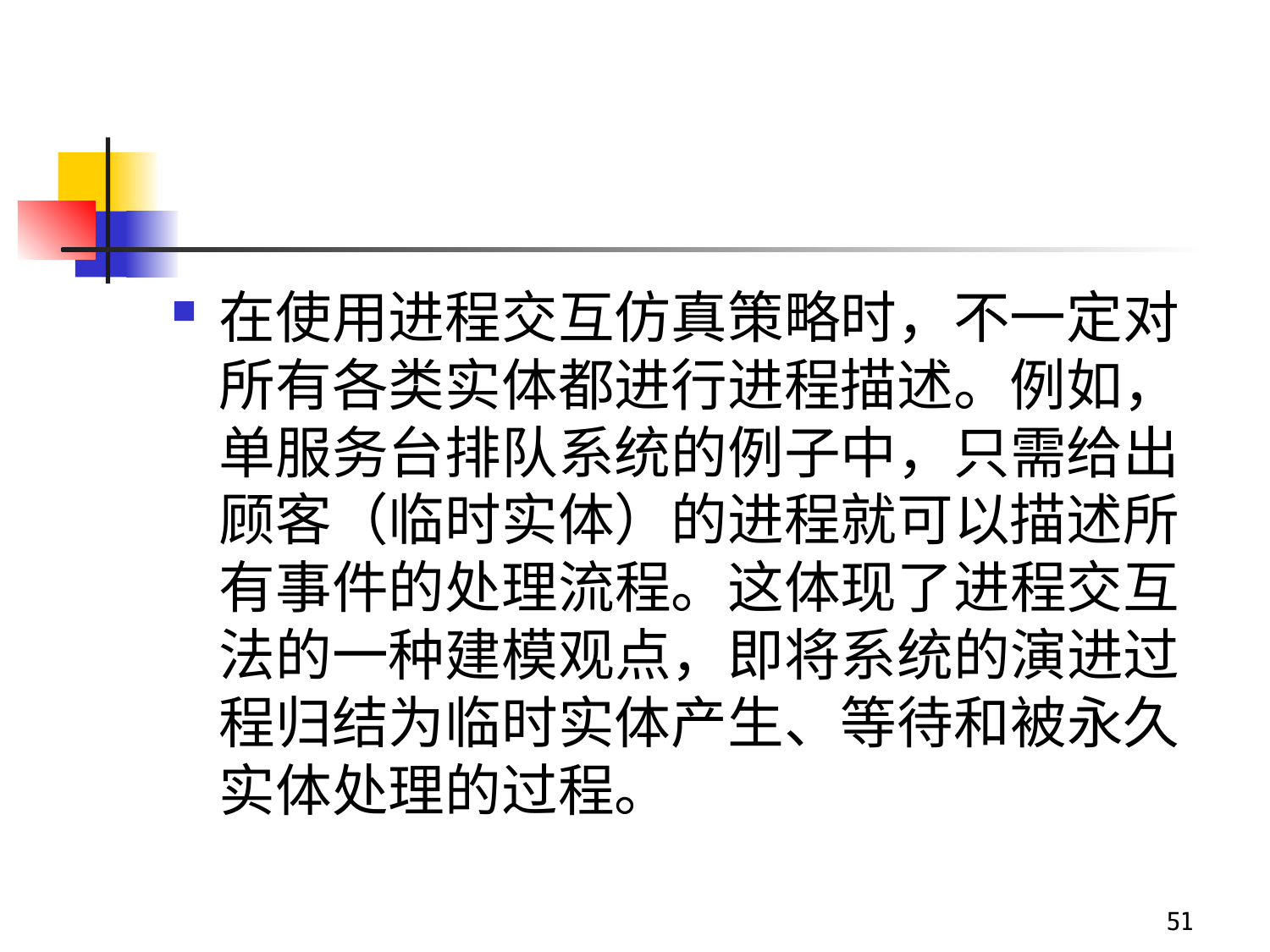

#
在使用进程交互仿真策略时，不一定对所有各类实体都进行进程描述。例如，单服务台排队系统的例子中，只需给出顾客（临时实体）的进程就可以描述所有事件的处理流程。这体现了进程交互法的一种建模观点，即将系统的演进过程归结为临时实体产生、等待和被永久实体处理的过程。
51